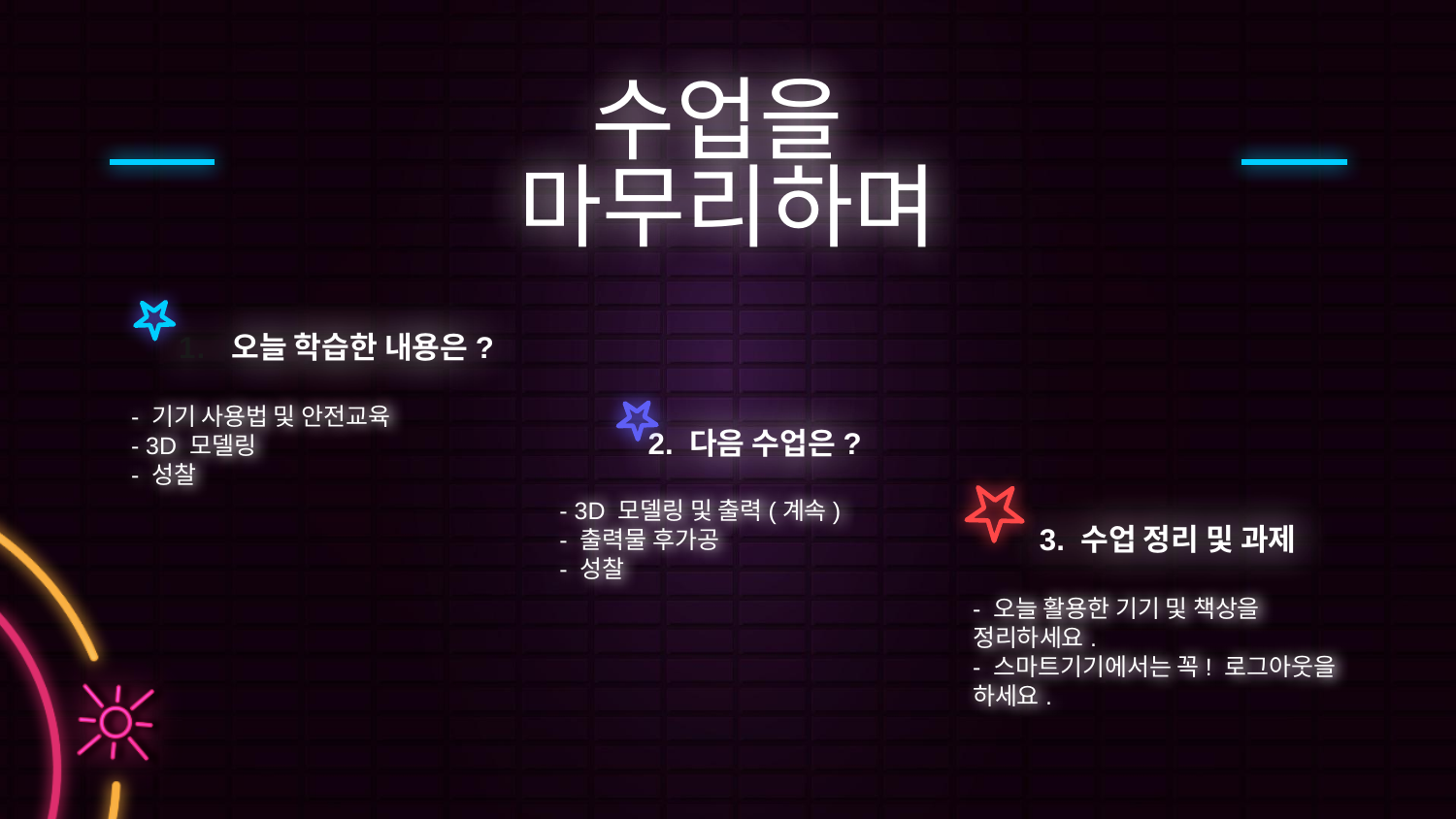

# 수업을
마무리하며

오늘 학습한 내용은?
- 기기 사용법 및 안전교육
- 3D 모델링
- 성찰
2. 다음 수업은?

- 3D 모델링 및 출력(계속)
- 출력물 후가공
- 성찰

3. 수업 정리 및 과제
- 오늘 활용한 기기 및 책상을 정리하세요.
- 스마트기기에서는 꼭! 로그아웃을 하세요.